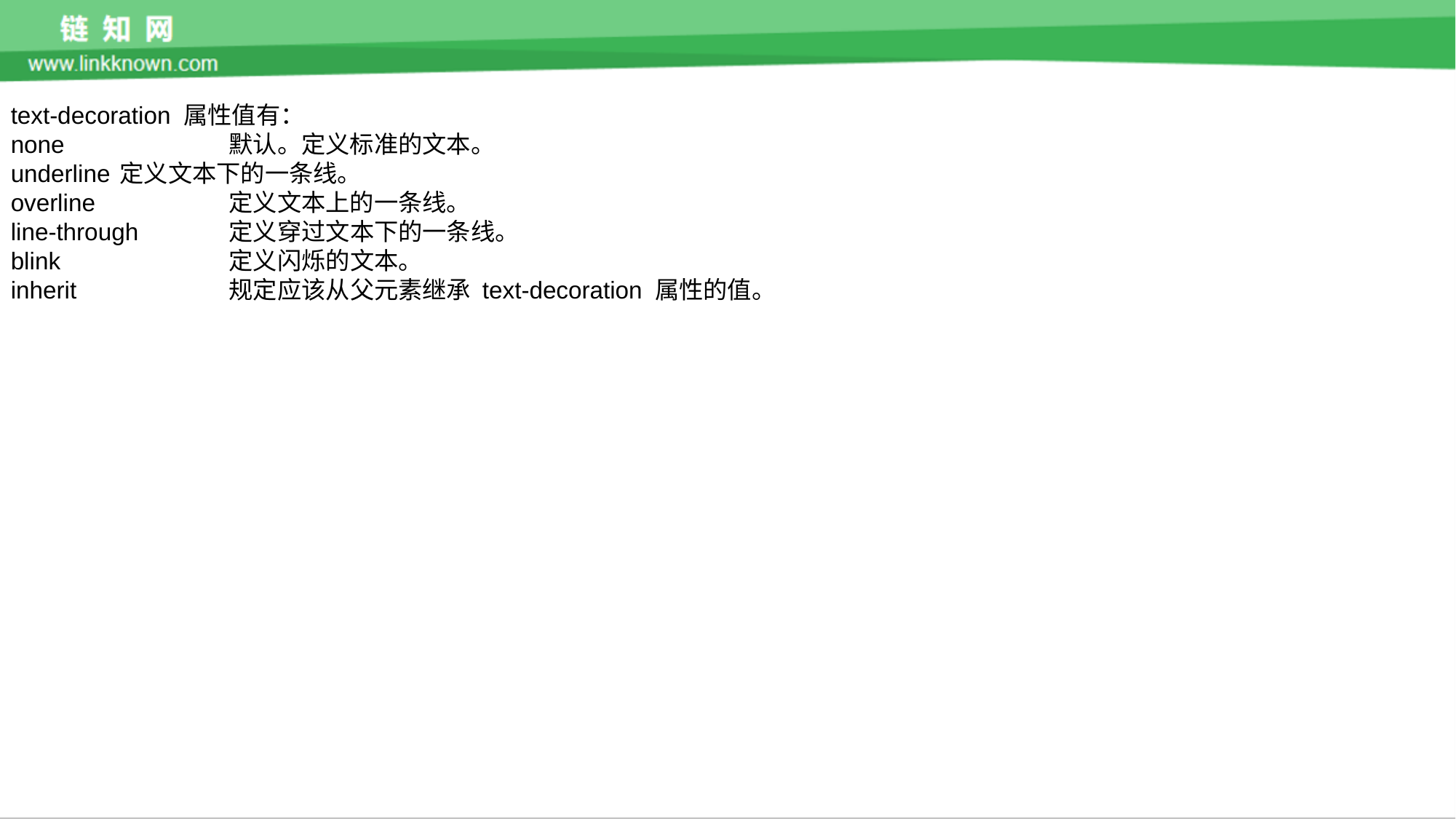

text-decoration 属性值有：
none		默认。定义标准的文本。
underline	定义文本下的一条线。
overline		定义文本上的一条线。
line-through	定义穿过文本下的一条线。
blink		定义闪烁的文本。
inherit		规定应该从父元素继承 text-decoration 属性的值。